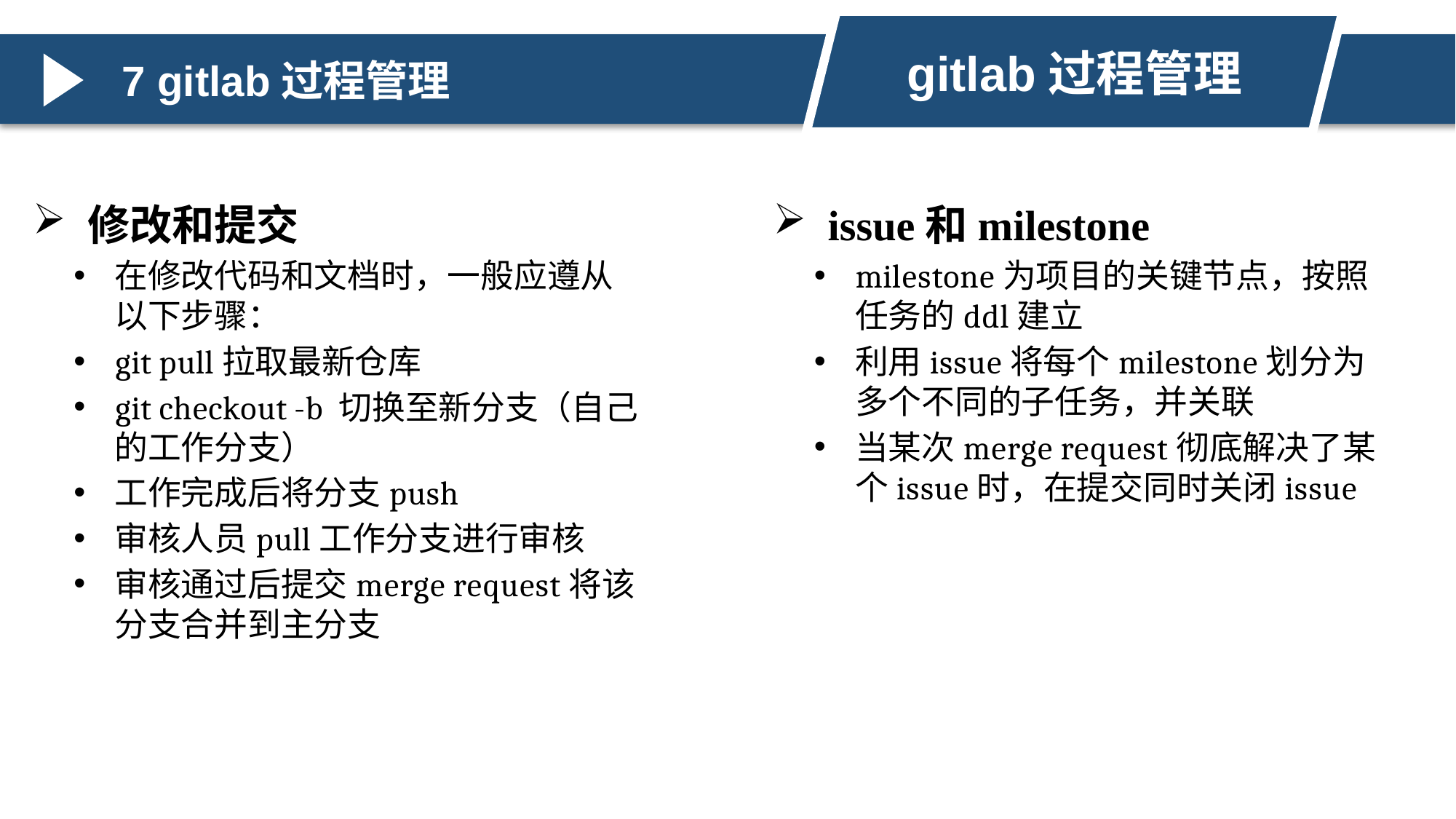

gitlab过程管理

7 gitlab过程管理

修改和提交
在修改代码和文档时，一般应遵从以下步骤：
git pull拉取最新仓库
git checkout -b 切换至新分支（自己的工作分支）
工作完成后将分支push
审核人员pull工作分支进行审核
审核通过后提交merge request将该分支合并到主分支

issue和milestone
milestone为项目的关键节点，按照任务的ddl建立
利用issue将每个milestone划分为多个不同的子任务，并关联
当某次merge request彻底解决了某个issue时，在提交同时关闭issue